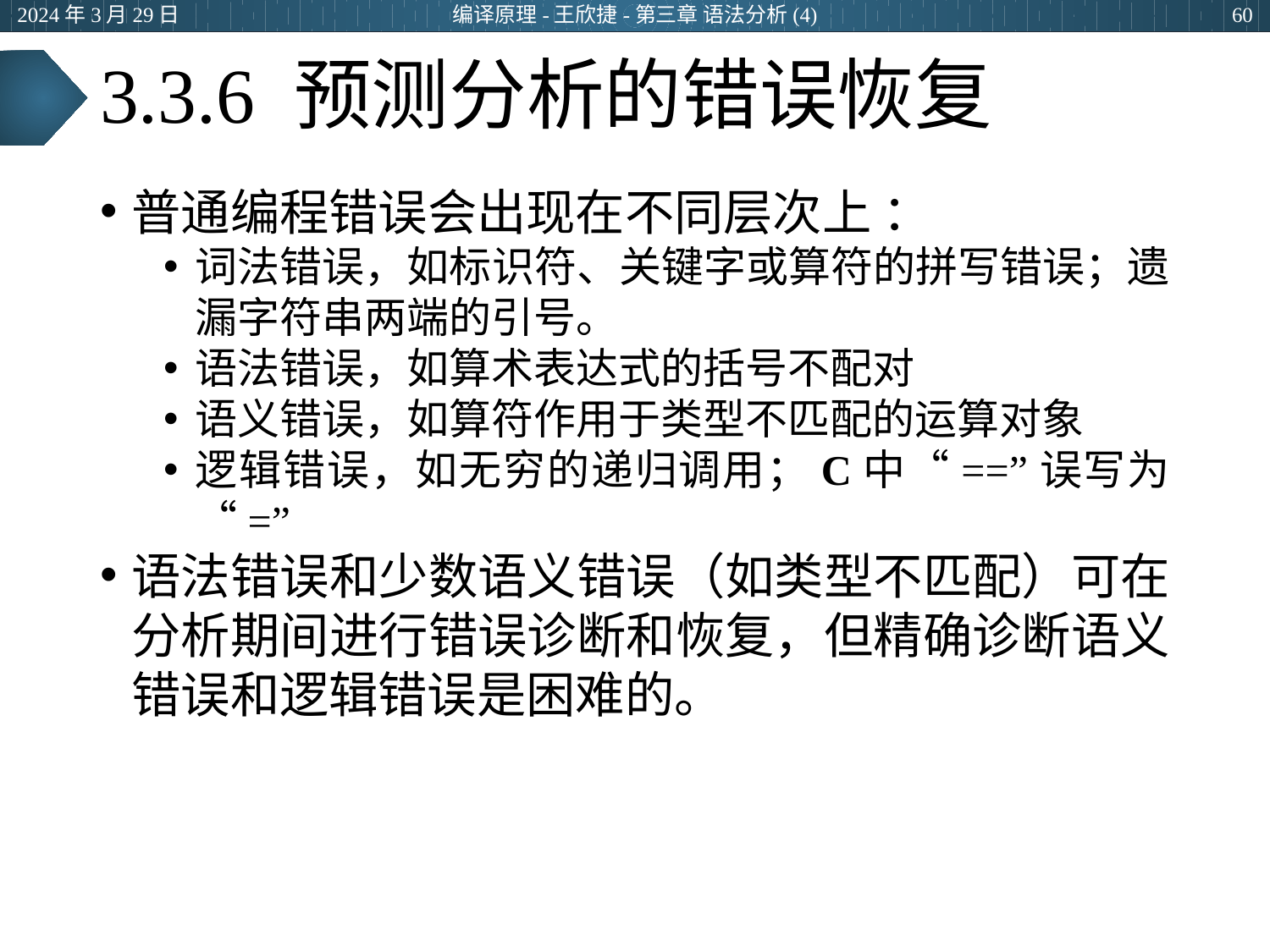

2024年3月29日
编译原理-王欣捷-第三章 语法分析(4)
60
# 3.3.6 预测分析的错误恢复
普通编程错误会出现在不同层次上 ：
词法错误，如标识符、关键字或算符的拼写错误；遗漏字符串两端的引号。
语法错误，如算术表达式的括号不配对
语义错误，如算符作用于类型不匹配的运算对象
逻辑错误，如无穷的递归调用；C中“==”误写为“=”
语法错误和少数语义错误（如类型不匹配）可在分析期间进行错误诊断和恢复，但精确诊断语义错误和逻辑错误是困难的。